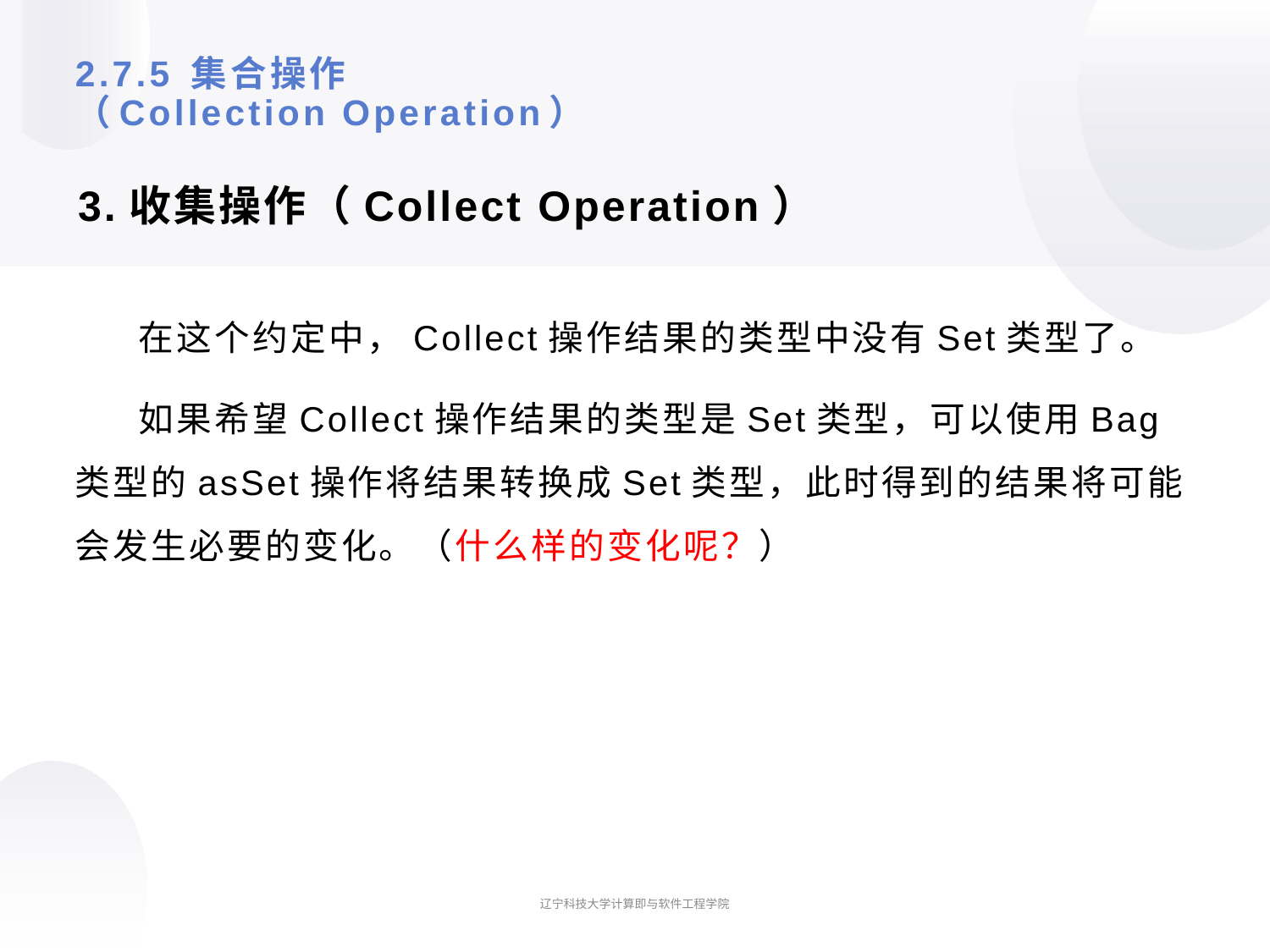

# 2.7.5 集合操作 （Collection Operation）
3.收集操作（Collect Operation）

在这个约定中，Collect操作结果的类型中没有Set类型了。
如果希望Collect操作结果的类型是Set类型，可以使用Bag类型的asSet操作将结果转换成Set类型，此时得到的结果将可能会发生必要的变化。（什么样的变化呢？）

辽宁科技大学计算即与软件工程学院
164